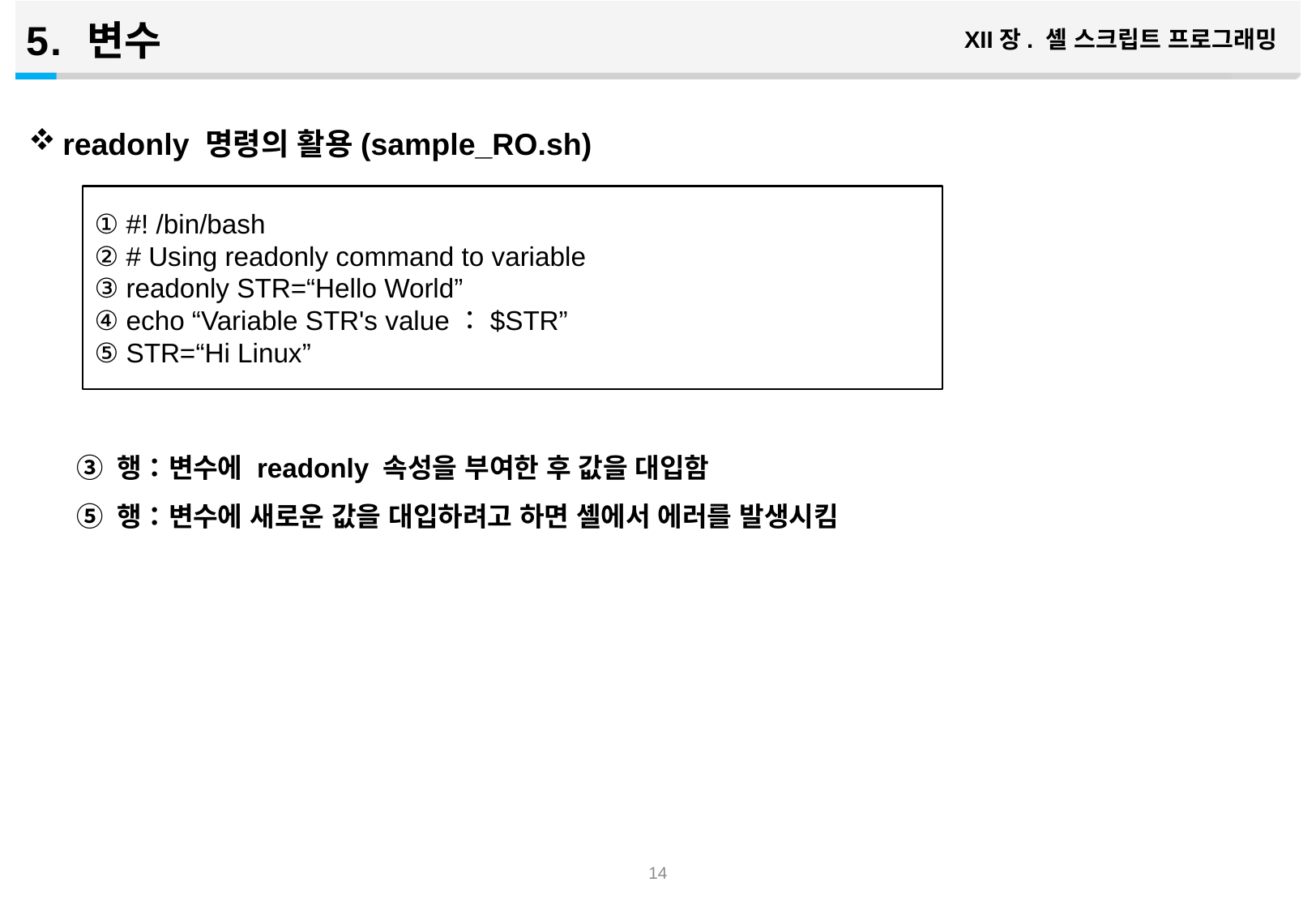

변수
XII장. 셸 스크립트 프로그래밍
readonly 명령의 활용(sample_RO.sh)

③ 행：변수에 readonly 속성을 부여한 후 값을 대입함
⑤ 행：변수에 새로운 값을 대입하려고 하면 셸에서 에러를 발생시킴

① #! /bin/bash
② # Using readonly command to variable
③ readonly STR=“Hello World”
④ echo “Variable STR's value：$STR”
⑤ STR=“Hi Linux”
14